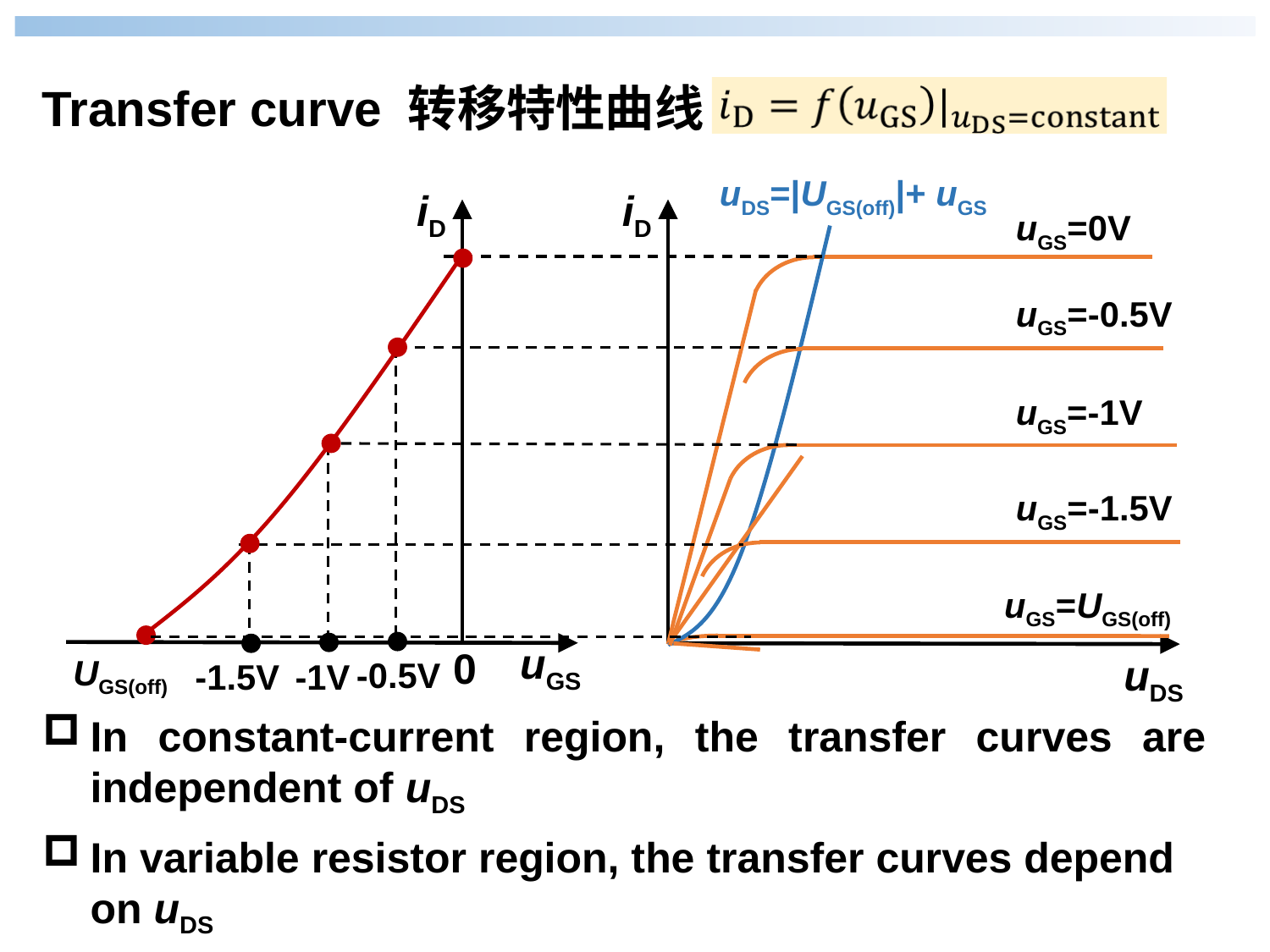

Transfer curve 转移特性曲线

uDS=|UGS(off)|+ uGS
iD
uGS
iD
uDS
uGS=0V

uGS=-0.5V

uGS=-1V

uGS=-1.5V

uGS=UGS(off)

0

UGS(off)
-0.5V
-1.5V
-1V
In constant-current region, the transfer curves are independent of uDS
In variable resistor region, the transfer curves depend on uDS